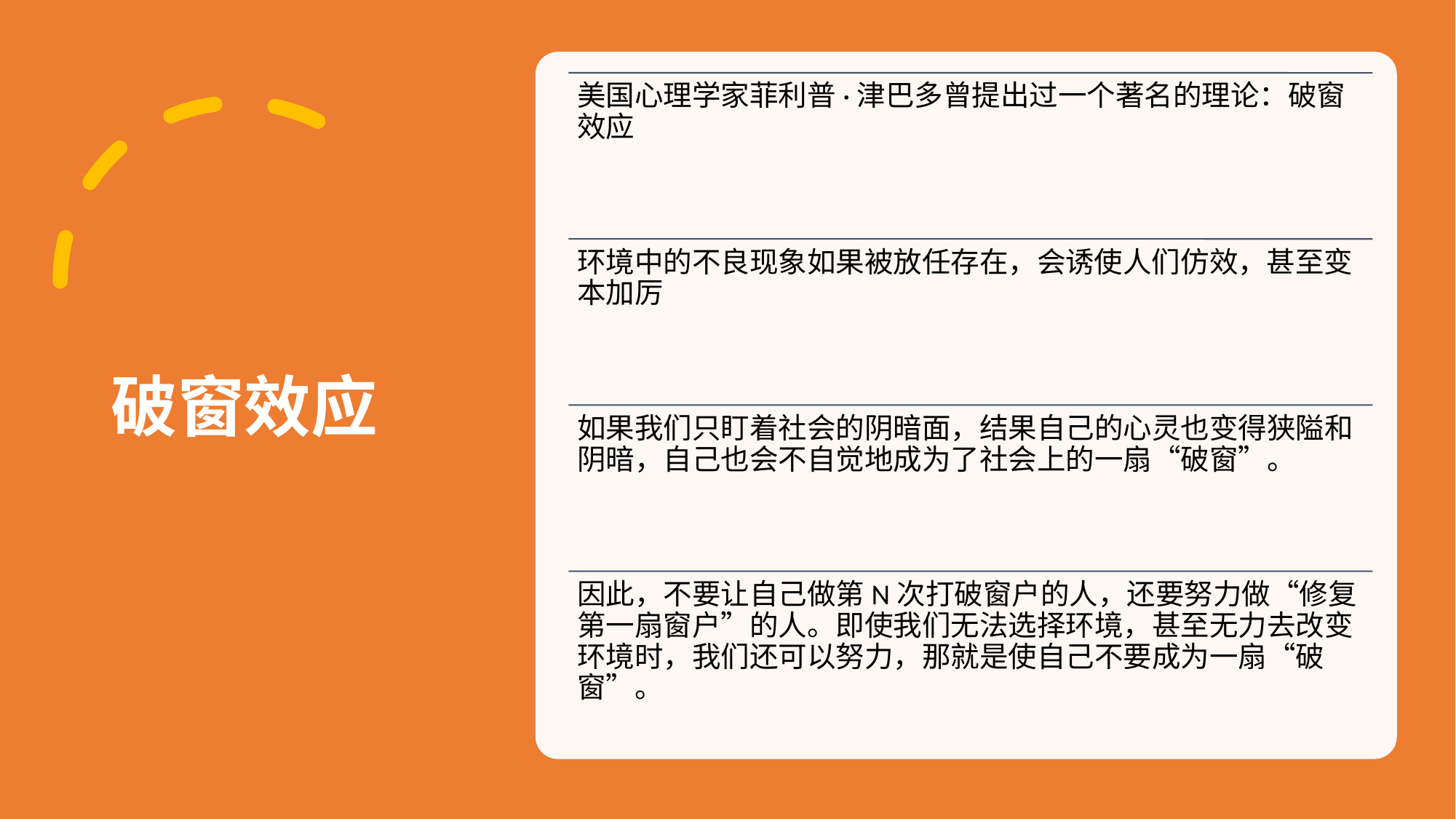

美国心理学家菲利普·津巴多曾提出过一个著名的理论：破窗效应
环境中的不良现象如果被放任存在，会诱使人们仿效，甚至变本加厉
如果我们只盯着社会的阴暗面，结果自己的心灵也变得狭隘和阴暗，自己也会不自觉地成为了社会上的一扇“破窗”。
因此，不要让自己做第N次打破窗户的人，还要努力做“修复第一扇窗户”的人。即使我们无法选择环境，甚至无力去改变环境时，我们还可以努力，那就是使自己不要成为一扇“破窗”。
# 破窗效应